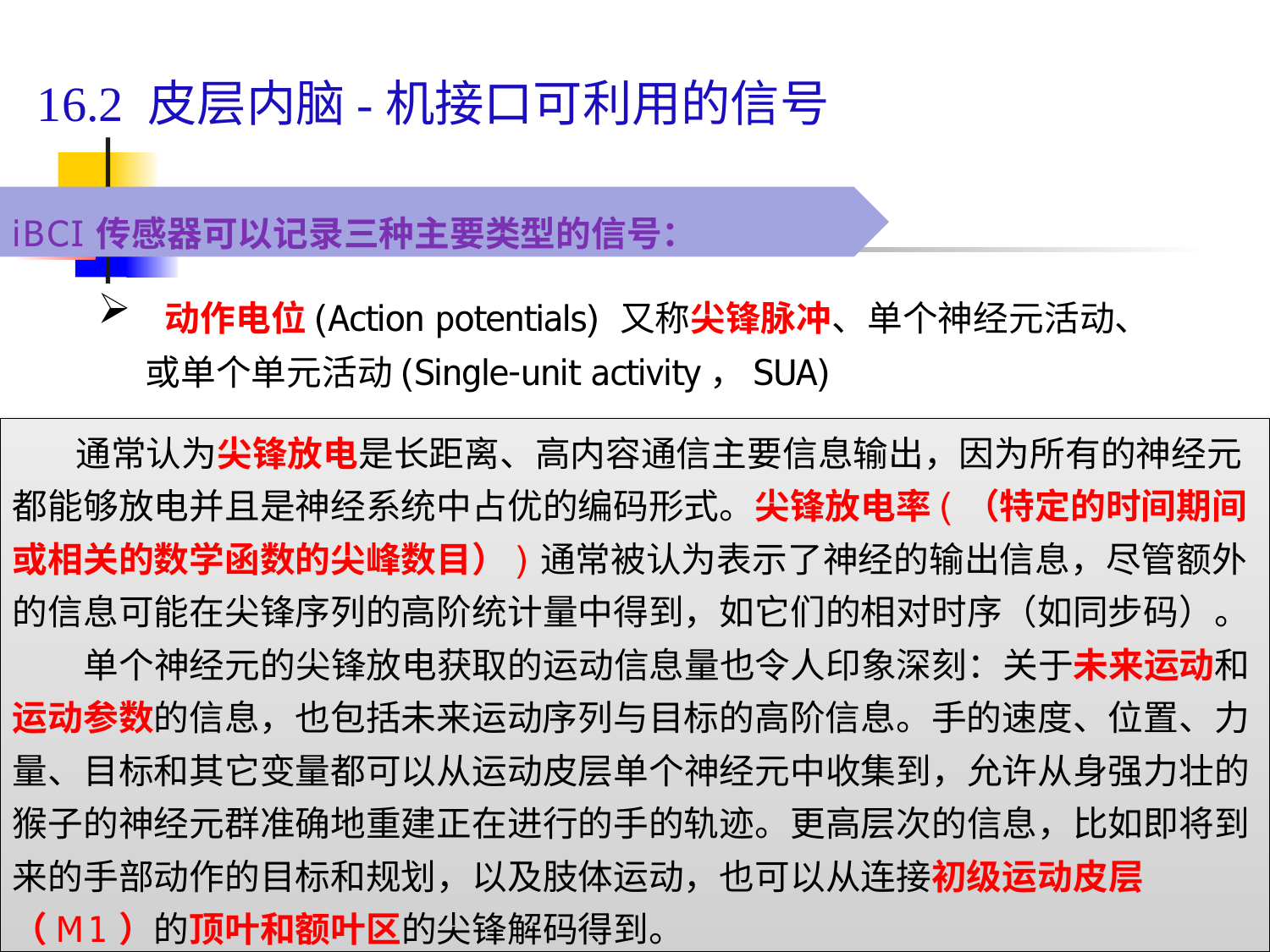

# 16.2 皮层内脑-机接口可利用的信号
iBCI传感器可以记录三种主要类型的信号：
皮层内脑-机接囗记录的信号
 动作电位(Action potentials) 又称尖锋脉冲、单个神经元活动、或单个单元活动(Single-unit activity，SUA)
       通常认为尖锋放电是长距离、高内容通信主要信息输出，因为所有的神经元都能够放电并且是神经系统中占优的编码形式。尖锋放电率(（特定的时间期间或相关的数学函数的尖峰数目）)通常被认为表示了神经的输出信息，尽管额外的信息可能在尖锋序列的高阶统计量中得到，如它们的相对时序（如同步码）。
        单个神经元的尖锋放电获取的运动信息量也令人印象深刻：关于未来运动和运动参数的信息，也包括未来运动序列与目标的高阶信息。手的速度、位置、力量、目标和其它变量都可以从运动皮层单个神经元中收集到，允许从身强力壮的猴子的神经元群准确地重建正在进行的手的轨迹。更高层次的信息，比如即将到来的手部动作的目标和规划，以及肢体运动，也可以从连接初级运动皮层（M1）的顶叶和额叶区的尖锋解码得到。